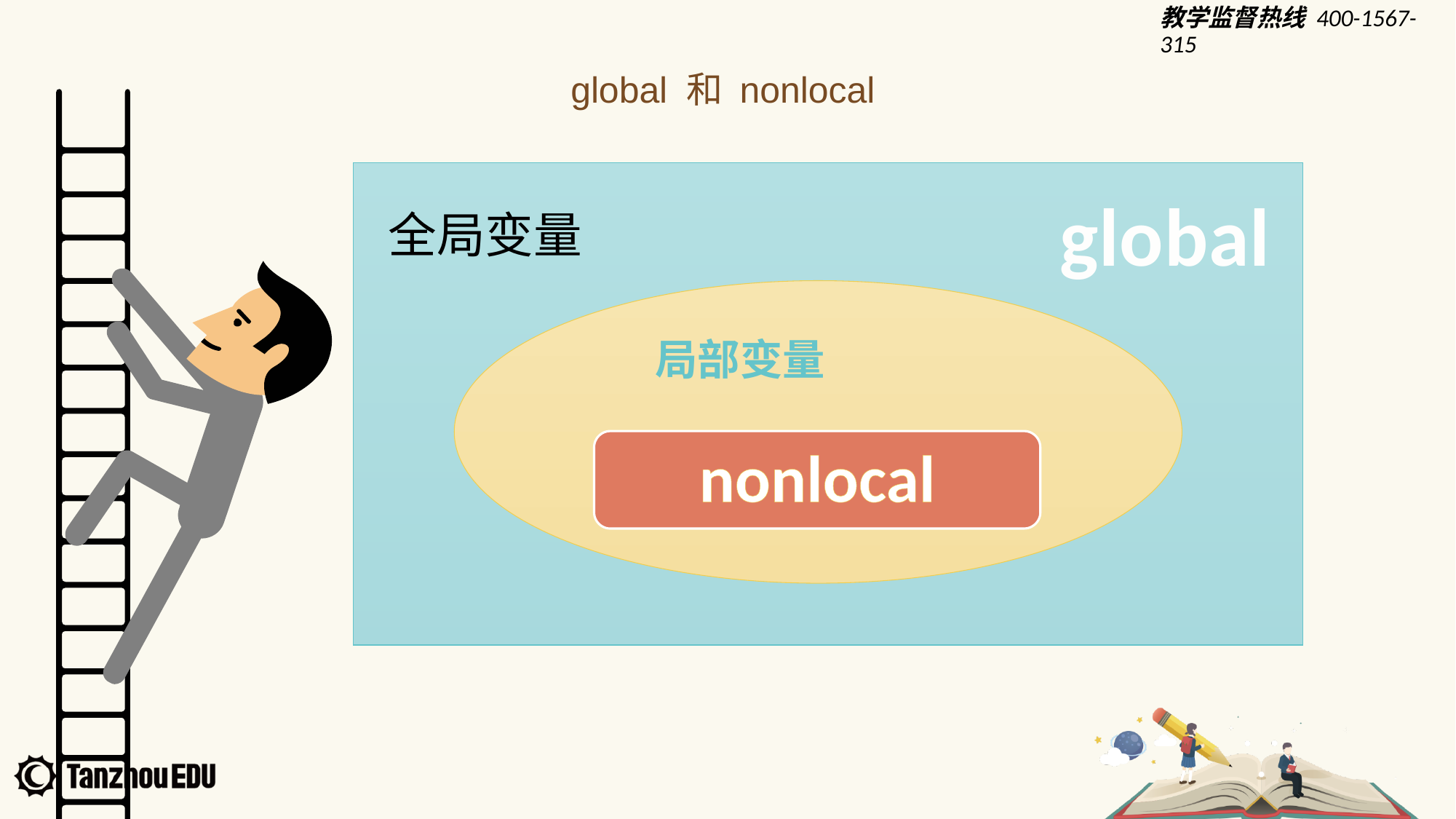

global 和 nonlocal

global
全局变量

局部变量
nonlocal